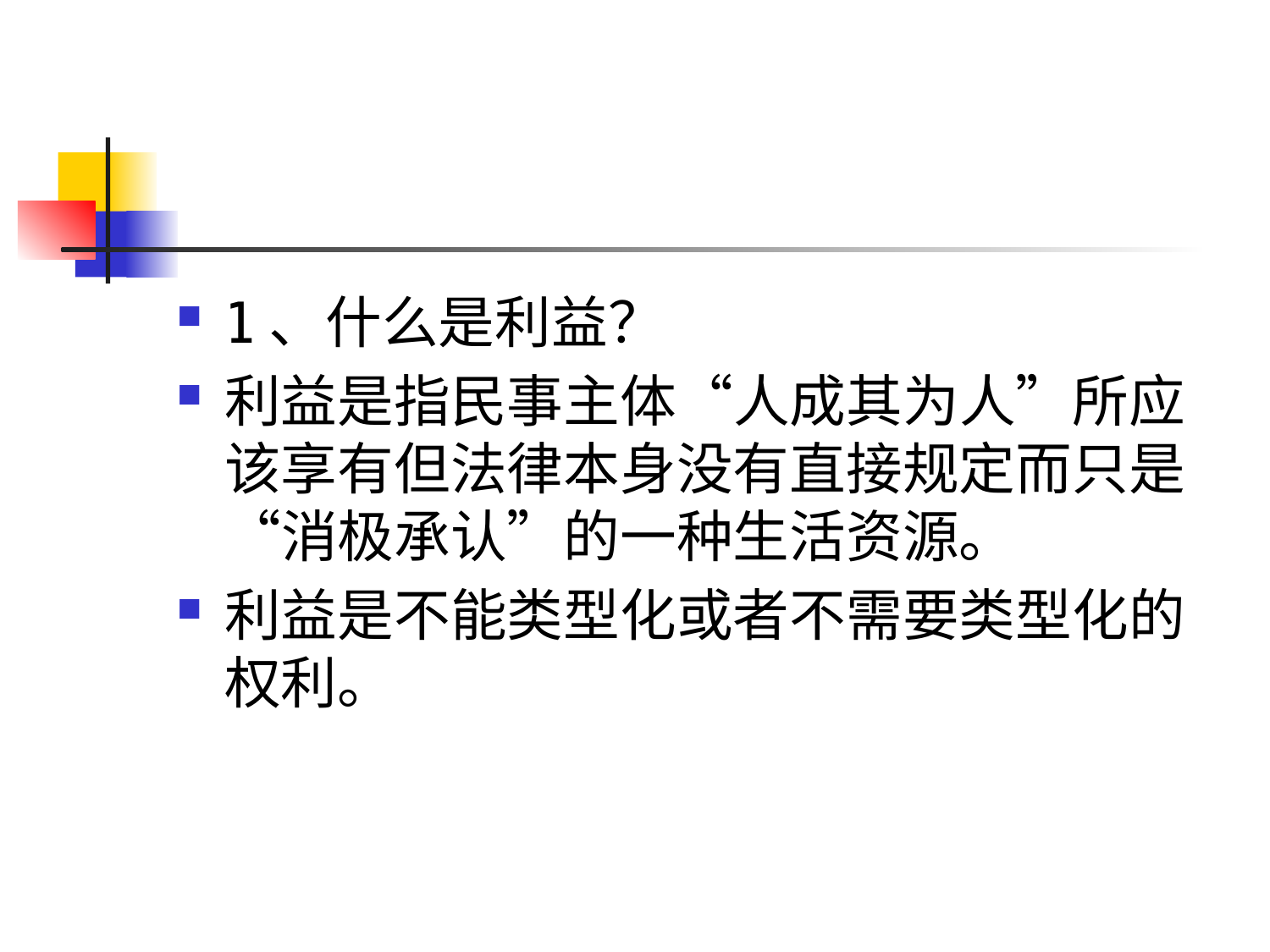

#
1、什么是利益？
利益是指民事主体“人成其为人”所应该享有但法律本身没有直接规定而只是“消极承认”的一种生活资源。
利益是不能类型化或者不需要类型化的权利。